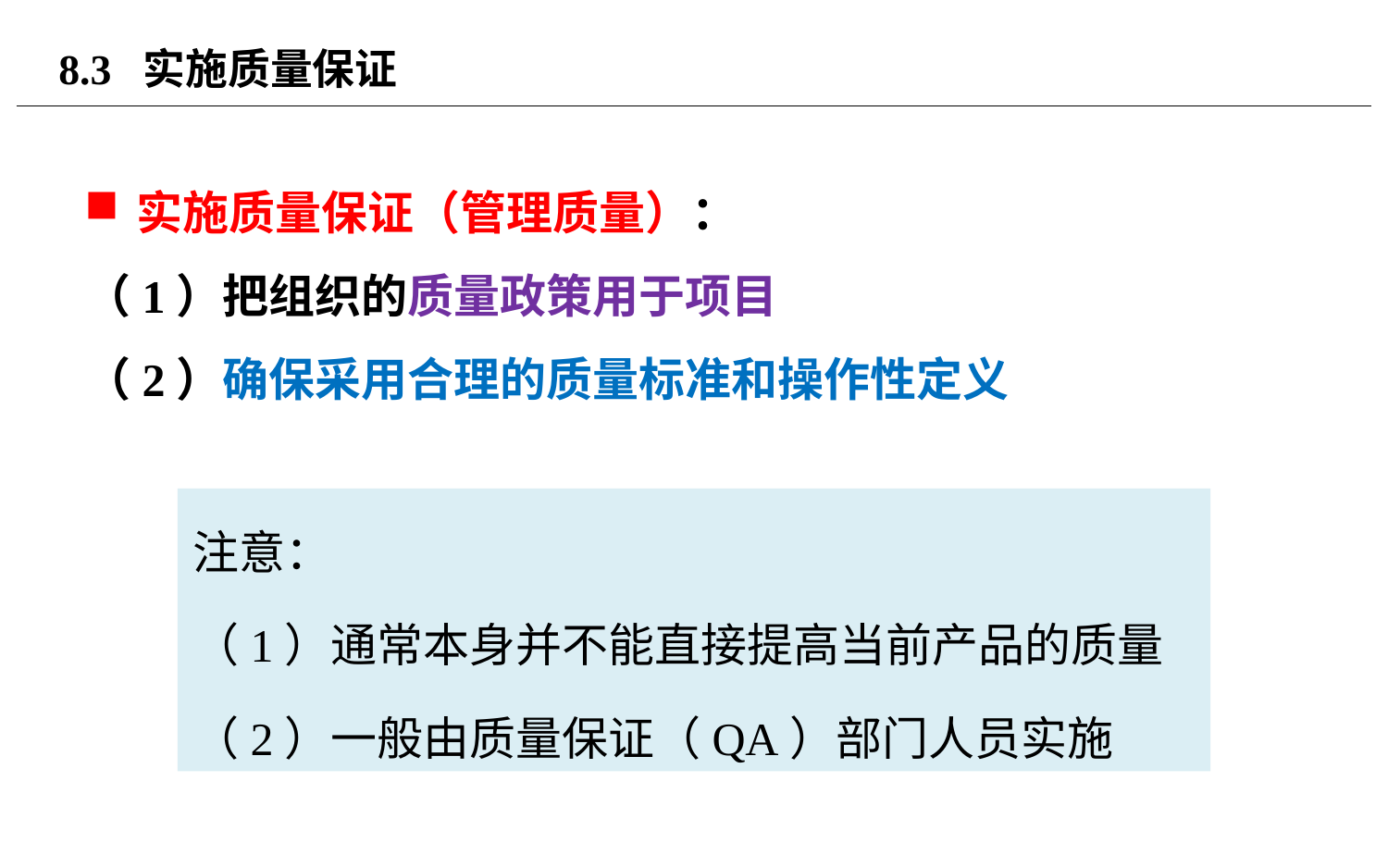

# 8.3  实施质量保证
实施质量保证（管理质量）：
（1）把组织的质量政策用于项目
（2）确保采用合理的质量标准和操作性定义

注意：
（1）通常本身并不能直接提高当前产品的质量
（2）一般由质量保证（QA）部门人员实施